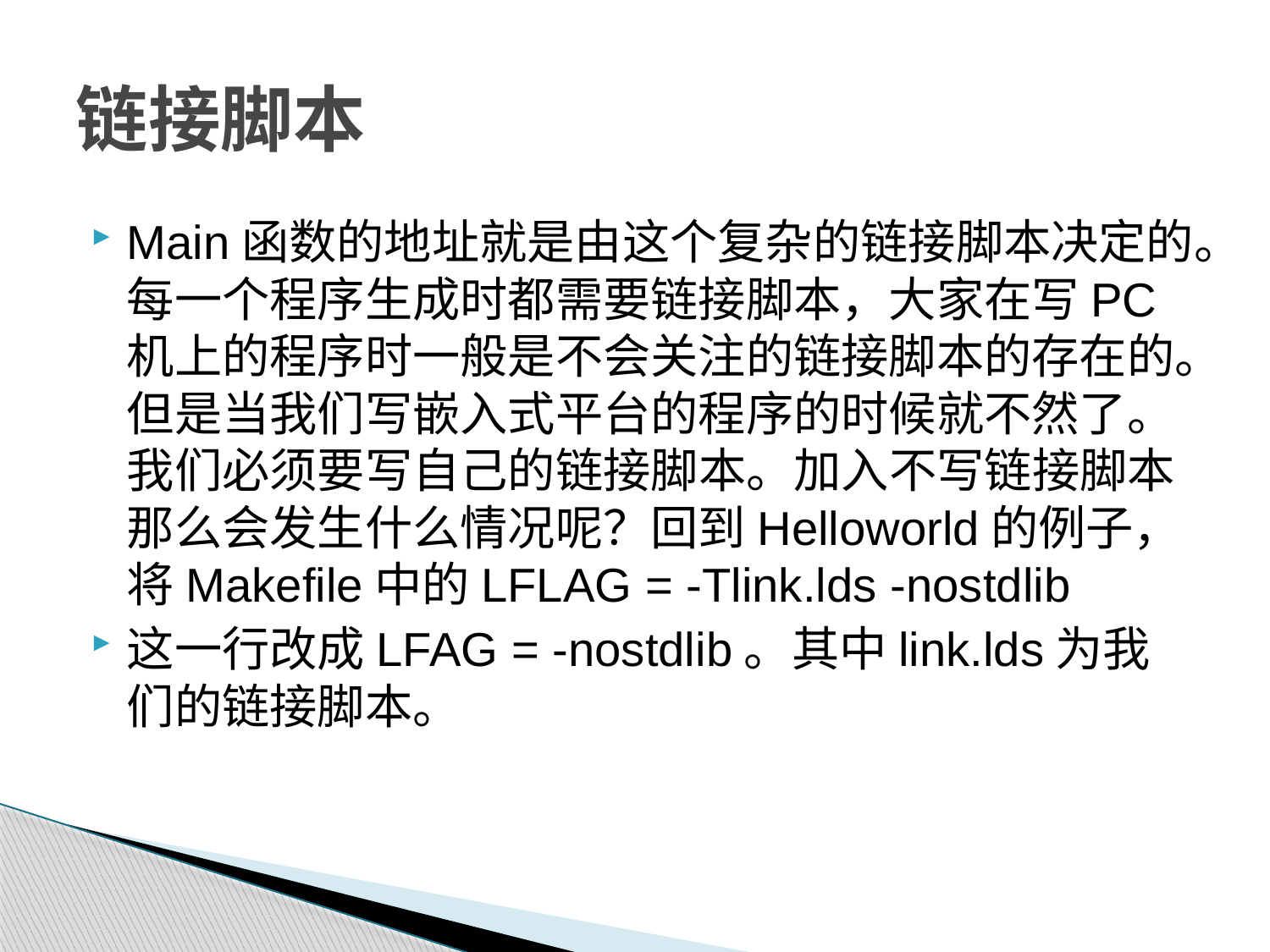

# 链接脚本
Main函数的地址就是由这个复杂的链接脚本决定的。每一个程序生成时都需要链接脚本，大家在写PC机上的程序时一般是不会关注的链接脚本的存在的。但是当我们写嵌入式平台的程序的时候就不然了。我们必须要写自己的链接脚本。加入不写链接脚本那么会发生什么情况呢？回到Helloworld的例子，将Makefile中的LFLAG = -Tlink.lds -nostdlib
这一行改成LFAG = -nostdlib。其中link.lds为我们的链接脚本。